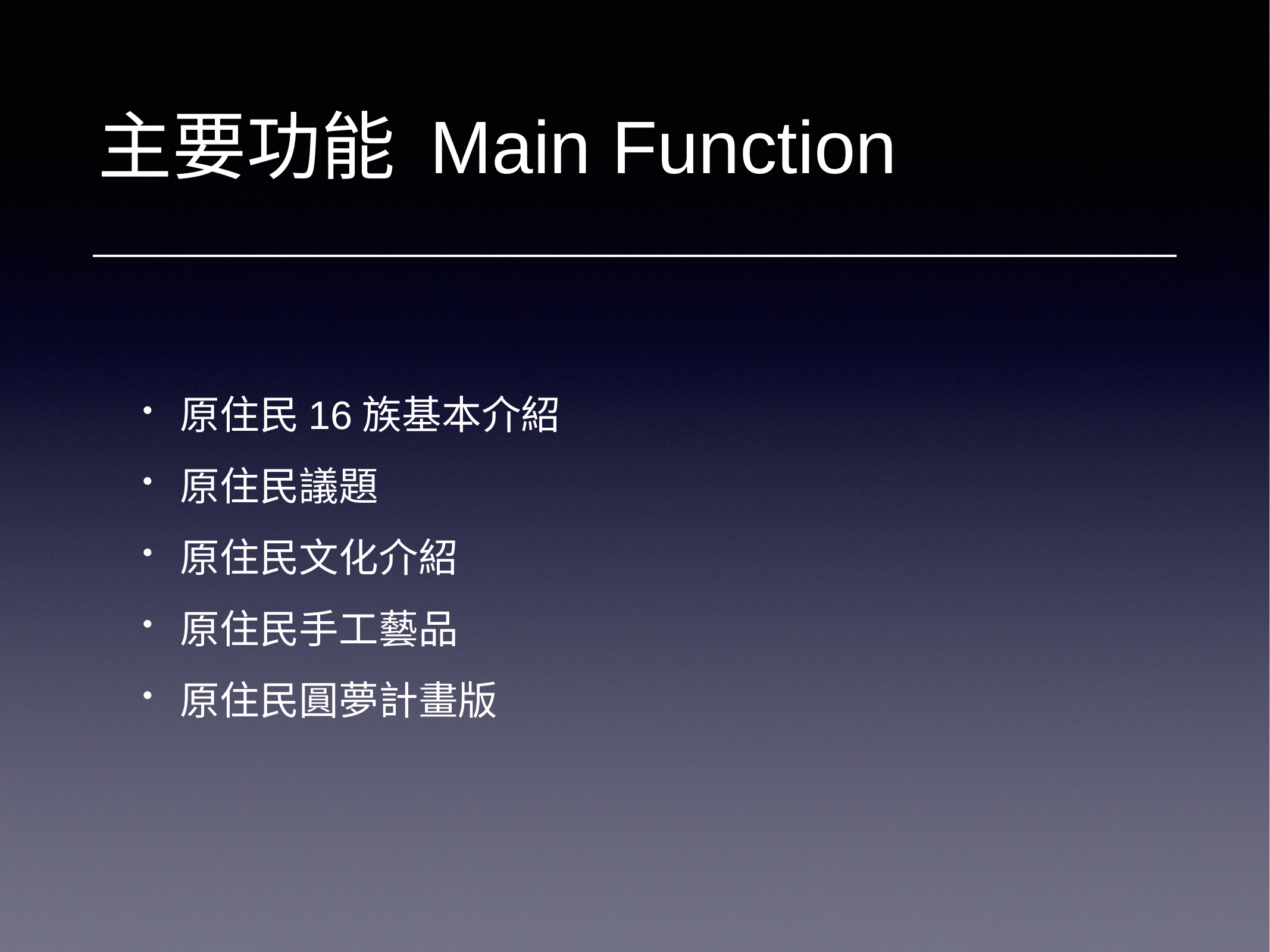

# 主要功能 Main Function

原住民16族基本介紹
原住民議題
原住民文化介紹
原住民手工藝品
原住民圓夢計畫版